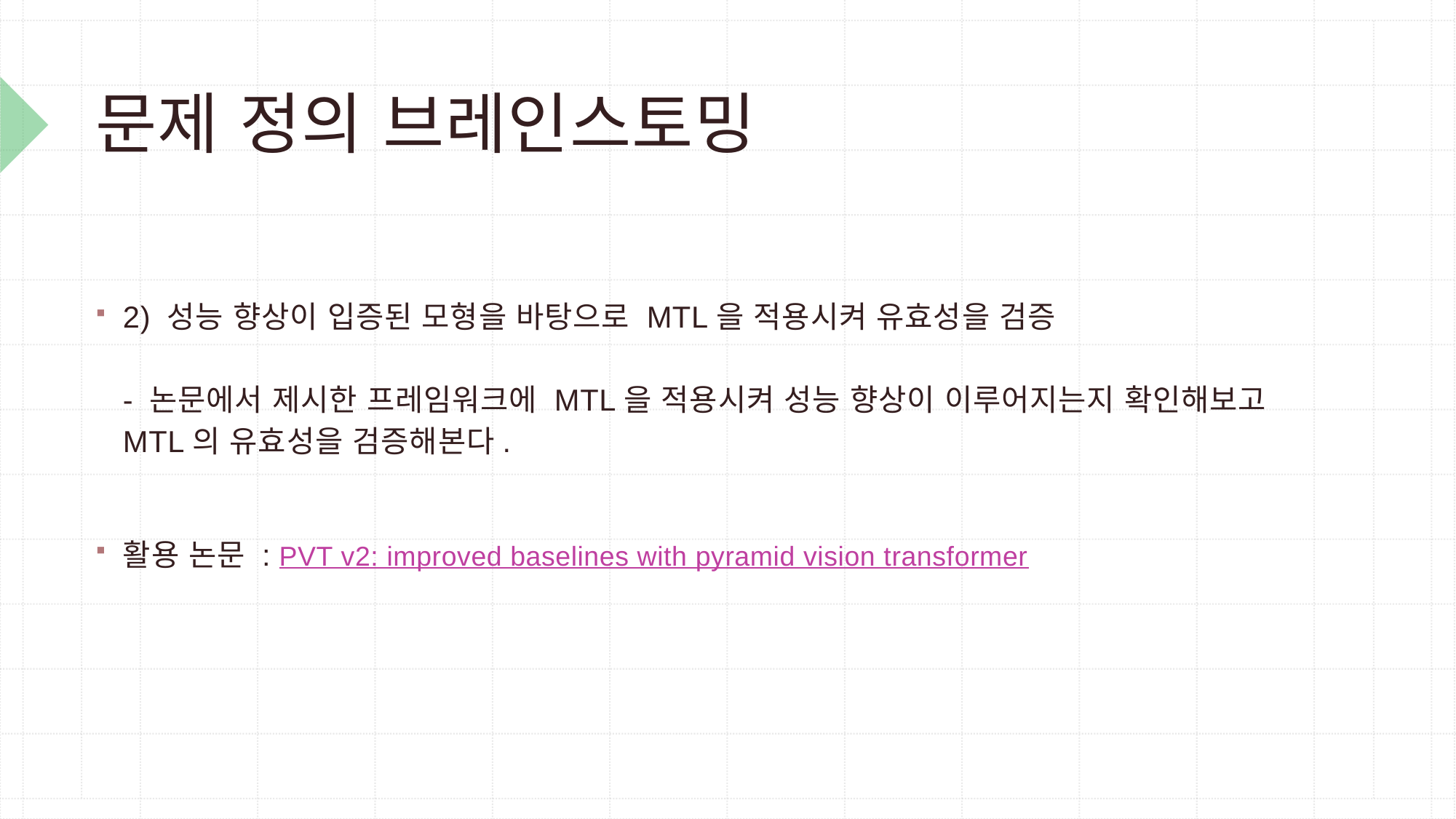

# 문제 정의 브레인스토밍
2) 성능 향상이 입증된 모형을 바탕으로 MTL을 적용시켜 유효성을 검증
- 논문에서 제시한 프레임워크에 MTL을 적용시켜 성능 향상이 이루어지는지 확인해보고 MTL의 유효성을 검증해본다.

활용 논문 : PVT v2: improved baselines with pyramid vision transformer​